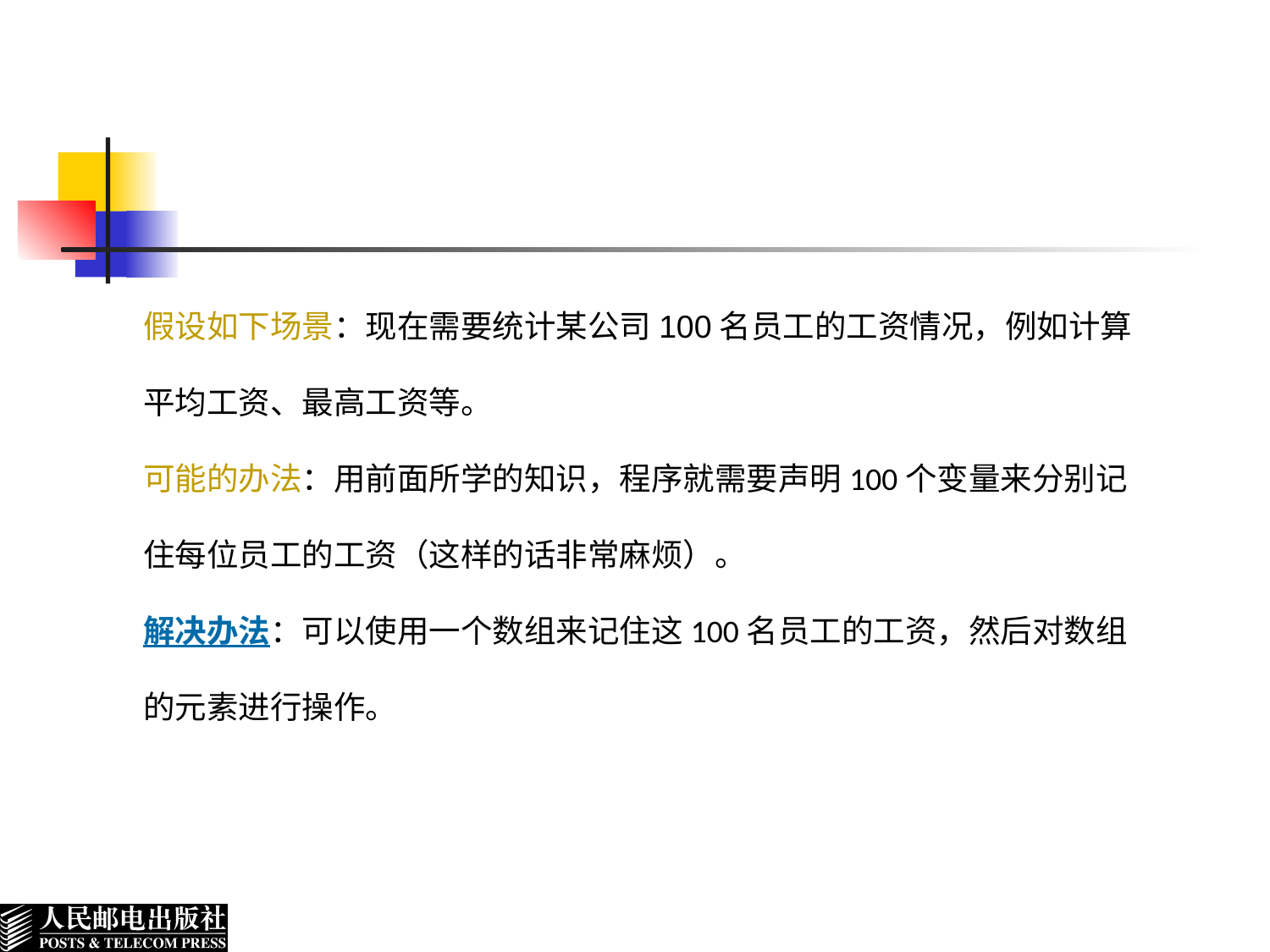

假设如下场景：现在需要统计某公司100名员工的工资情况，例如计算平均工资、最高工资等。
可能的办法：用前面所学的知识，程序就需要声明100个变量来分别记住每位员工的工资（这样的话非常麻烦）。
解决办法：可以使用一个数组来记住这100名员工的工资，然后对数组的元素进行操作。